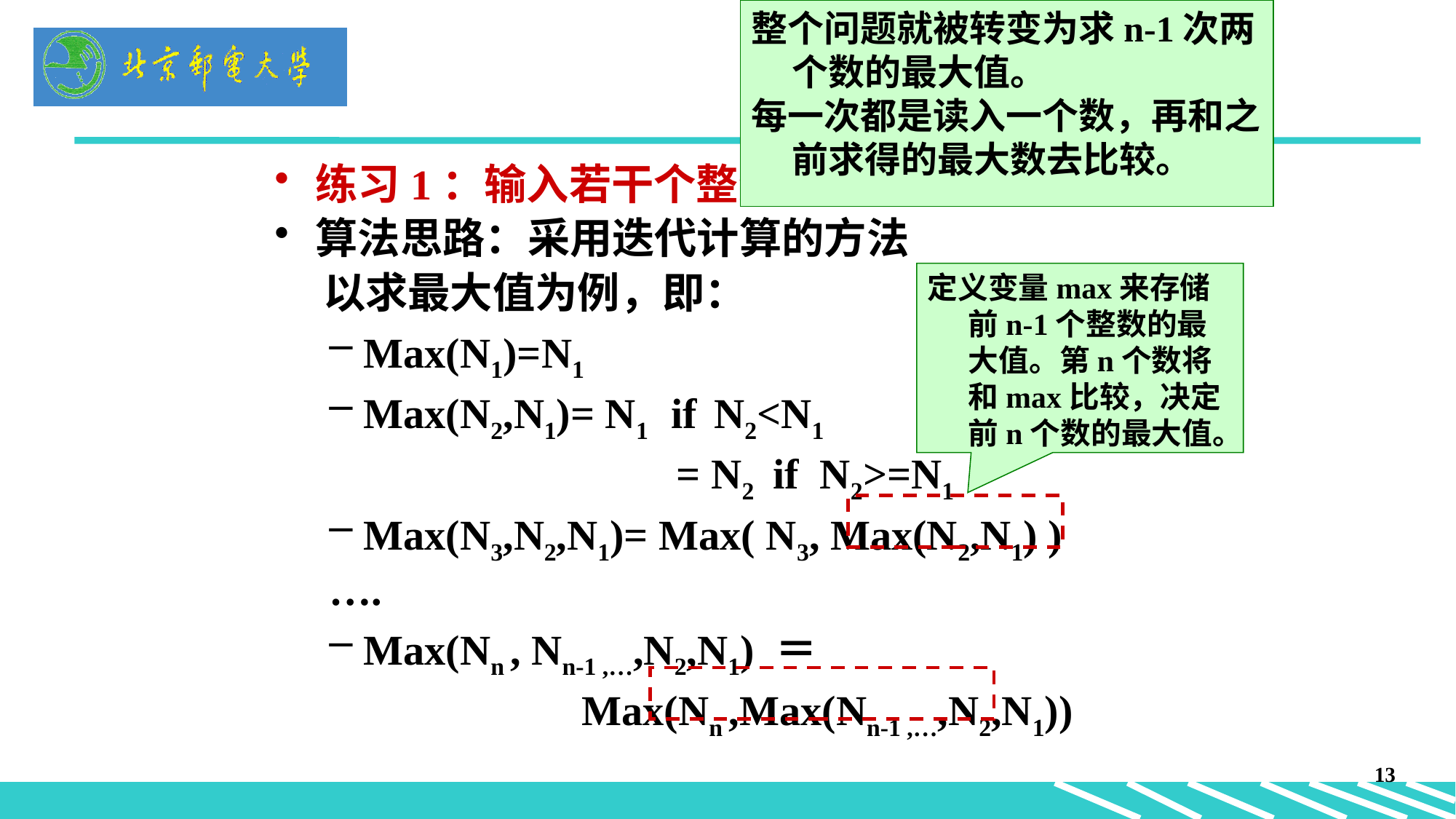

整个问题就被转变为求n-1次两个数的最大值。
每一次都是读入一个数，再和之前求得的最大数去比较。
练习1：输入若干个整数，求出最大值、最小值。
算法思路：采用迭代计算的方法
    以求最大值为例，即：
Max(N1)=N1
Max(N2,N1)= N1   if  N2<N1
			         = N2   if  N2>=N1
Max(N3,N2,N1)= Max( N3, Max(N2,N1) )
….
Max(Nn , Nn-1 ,…,N2,N1) ＝
			Max(Nn ,Max(Nn-1 ,…,N2,N1))

定义变量max来存储前n-1个整数的最大值。第n个数将和max比较，决定前n个数的最大值。

13